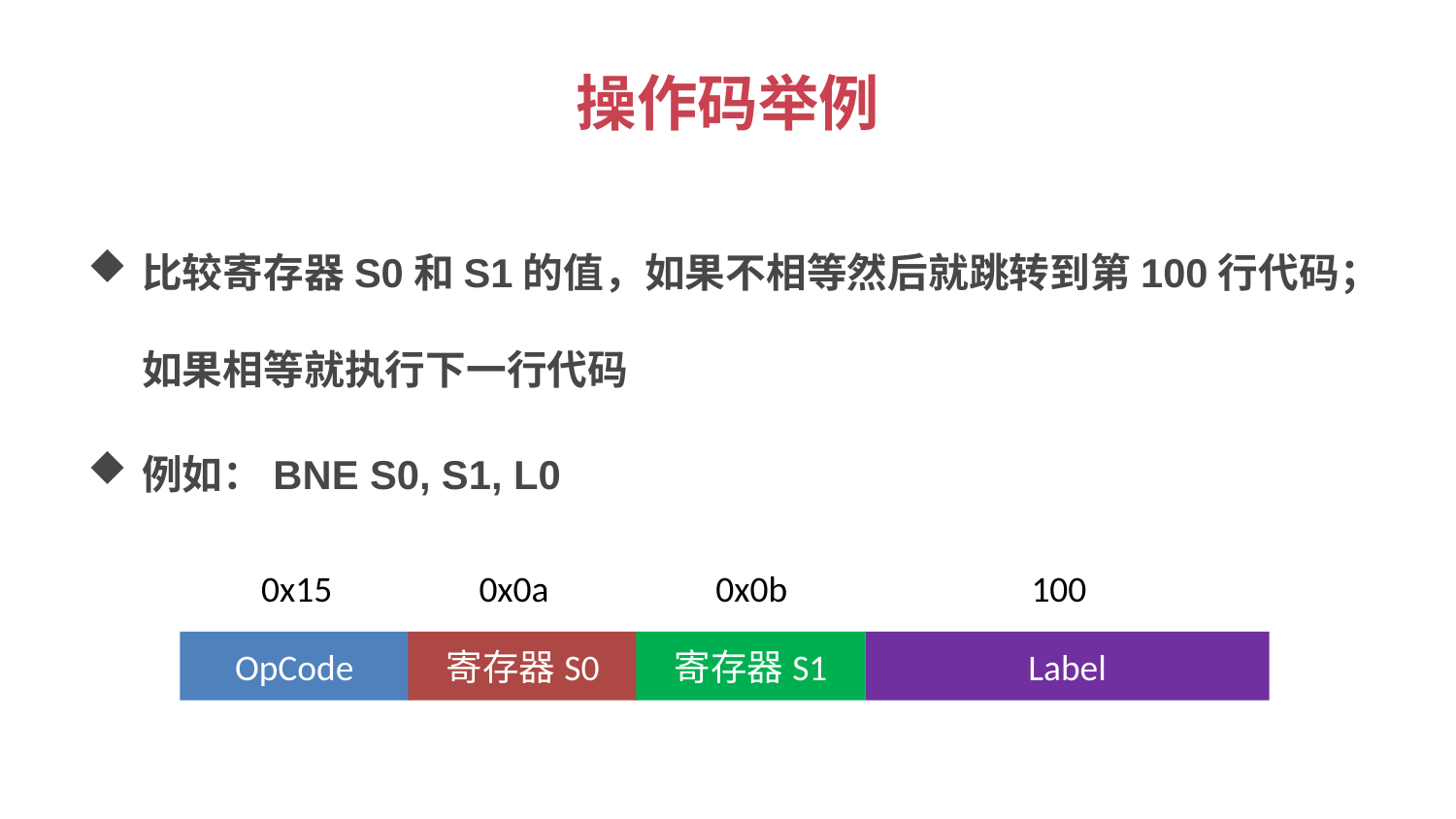

# 操作码举例
比较寄存器S0和S1的值，如果不相等然后就跳转到第100行代码；如果相等就执行下一行代码
例如：BNE S0, S1, L0

0x15
0x0a
0x0b
100
OpCode
寄存器S0
寄存器S1
Label